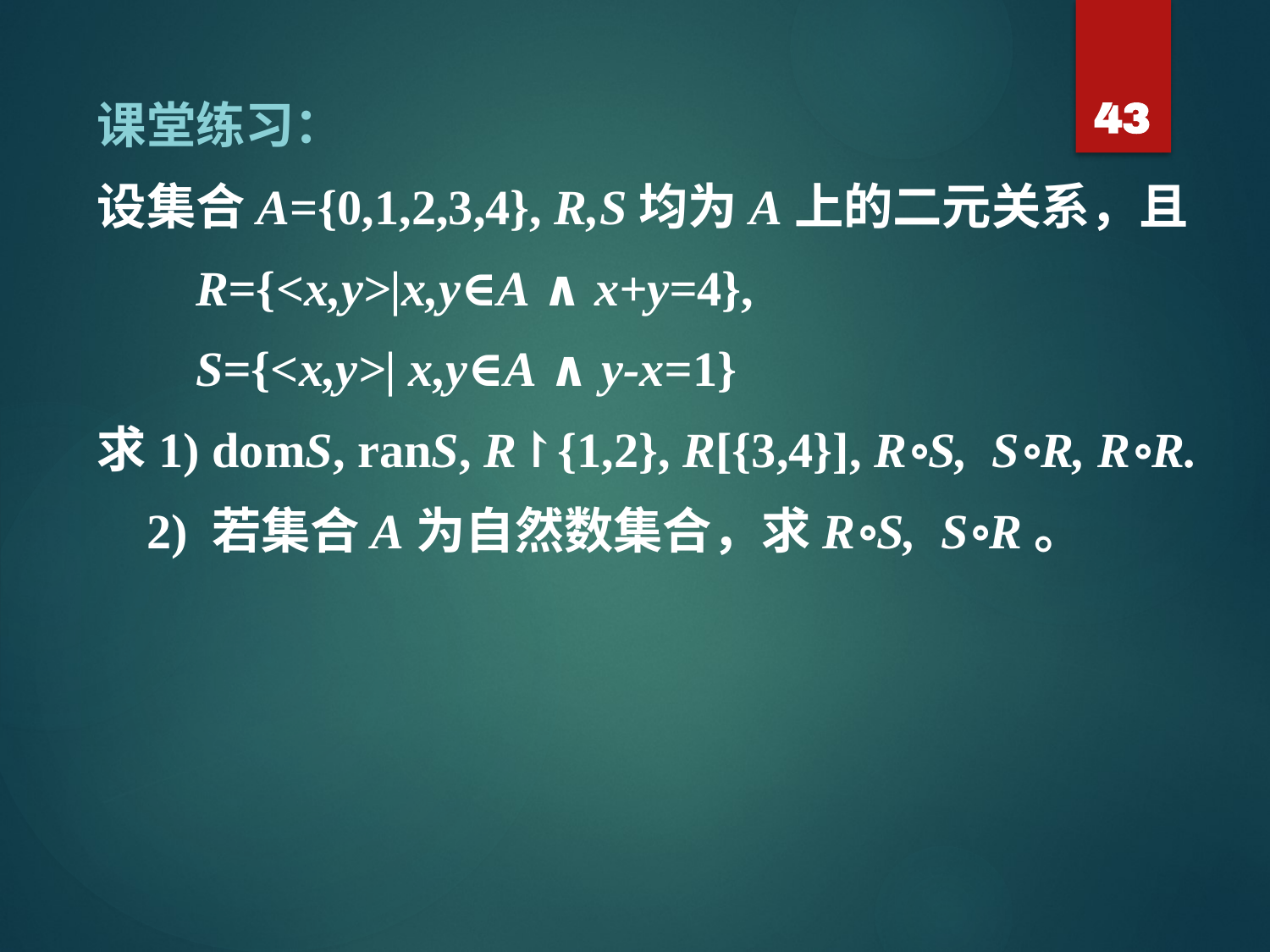

43
课堂练习：
设集合A={0,1,2,3,4}, R,S均为A上的二元关系，且
        R={<x,y>|x,y∈A ∧ x+y=4},
        S={<x,y>| x,y∈A ∧ y-x=1}
求1) domS, ranS, R↾{1,2}, R[{3,4}], R∘S,  S∘R, R∘R.
    2) 若集合A为自然数集合，求R∘S,  S∘R。